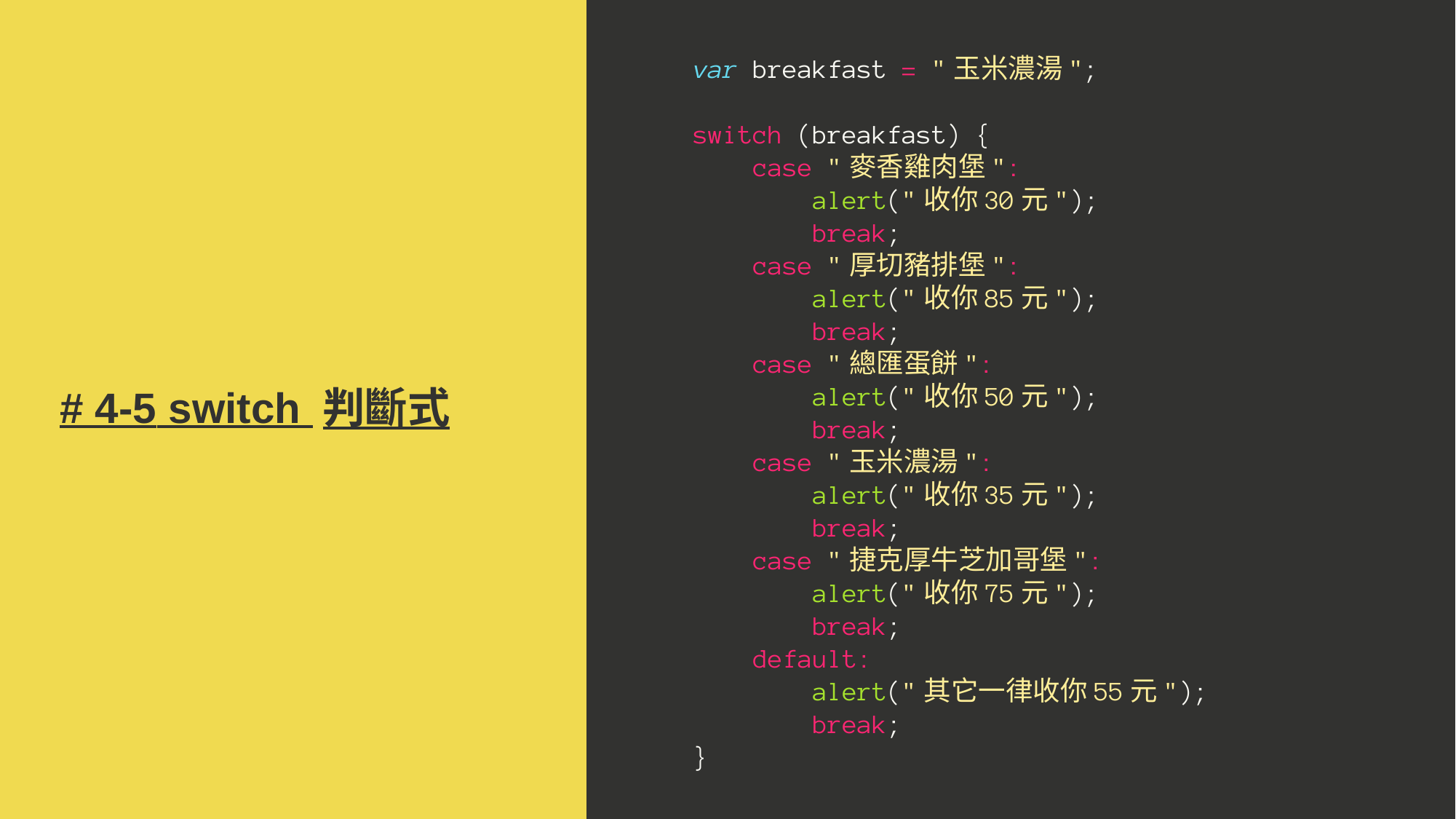

var breakfast = "玉米濃湯";
switch (breakfast) {
    case "麥香雞肉堡":
        alert("收你30元");
        break;
    case "厚切豬排堡":
        alert("收你85元");
        break;
    case "總匯蛋餅":
        alert("收你50元");
        break;
    case "玉米濃湯":
        alert("收你35元");
        break;
    case "捷克厚牛芝加哥堡":
        alert("收你75元");
        break;
    default:
        alert("其它一律收你55元");
        break;
}
# # 4-5 switch 判斷式